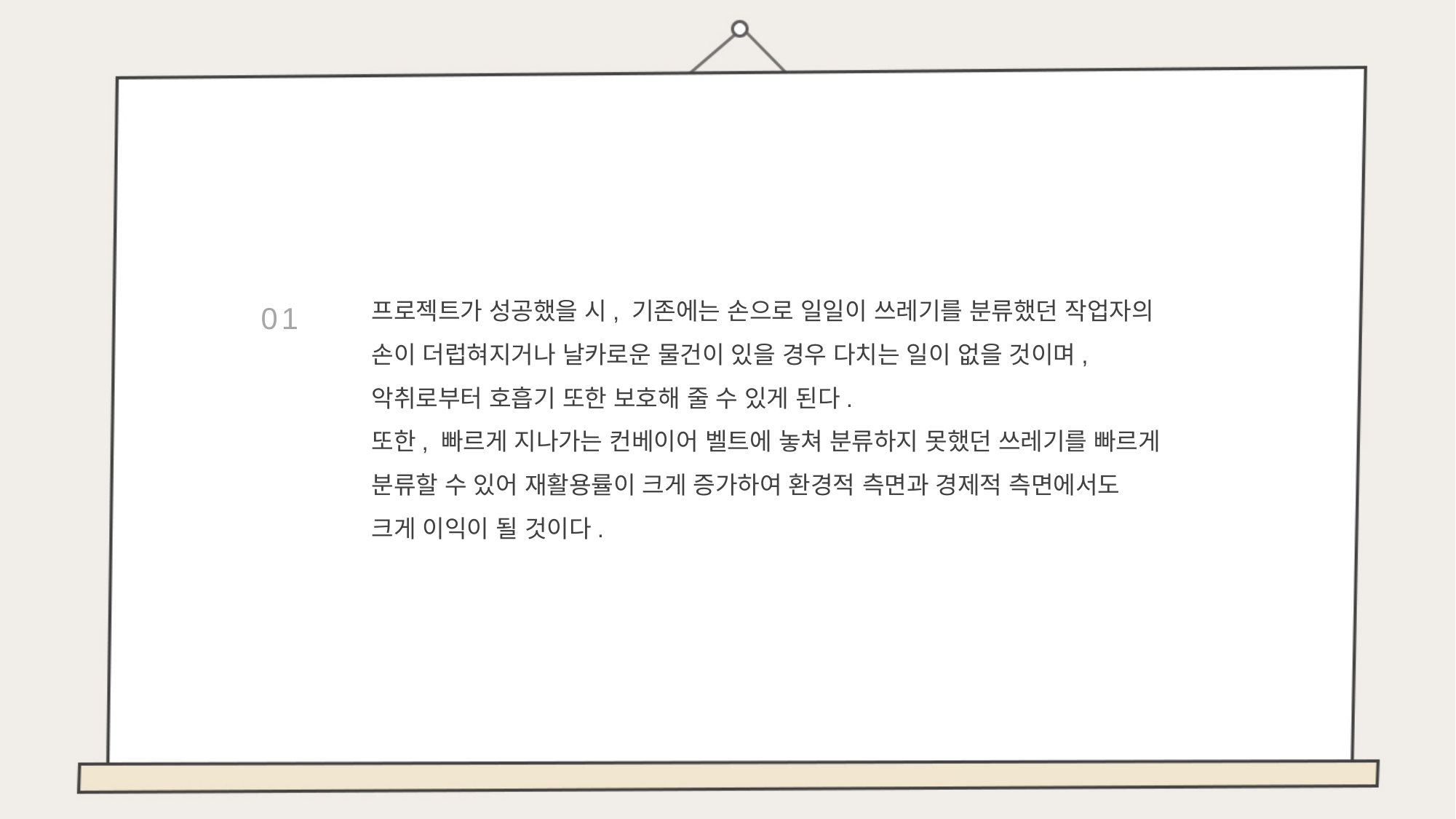

0 1
프로젝트가 성공했을 시, 기존에는 손으로 일일이 쓰레기를 분류했던 작업자의
손이 더럽혀지거나 날카로운 물건이 있을 경우 다치는 일이 없을 것이며,
악취로부터 호흡기 또한 보호해 줄 수 있게 된다.
또한, 빠르게 지나가는 컨베이어 벨트에 놓쳐 분류하지 못했던 쓰레기를 빠르게 분류할 수 있어 재활용률이 크게 증가하여 환경적 측면과 경제적 측면에서도
크게 이익이 될 것이다.